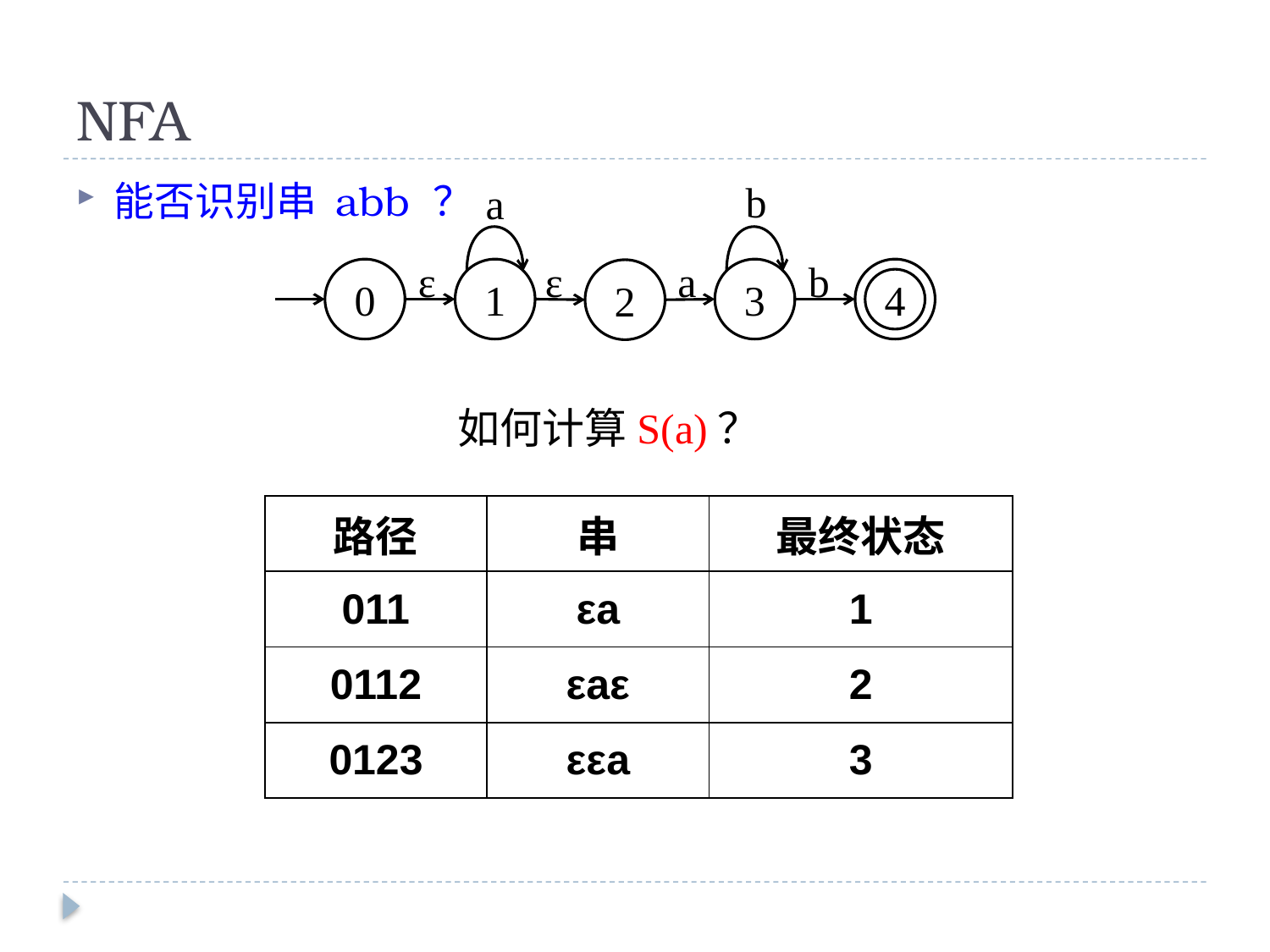

# NFA
能否识别串 abb ？
b
a
ε
ε
a
b
0
1
3
4
2

如何计算S(a)？
| 路径 | 串 | 最终状态 |
| --- | --- | --- |
| 011 | εa | 1 |
| 0112 | εaε | 2 |
| 0123 | εεa | 3 |